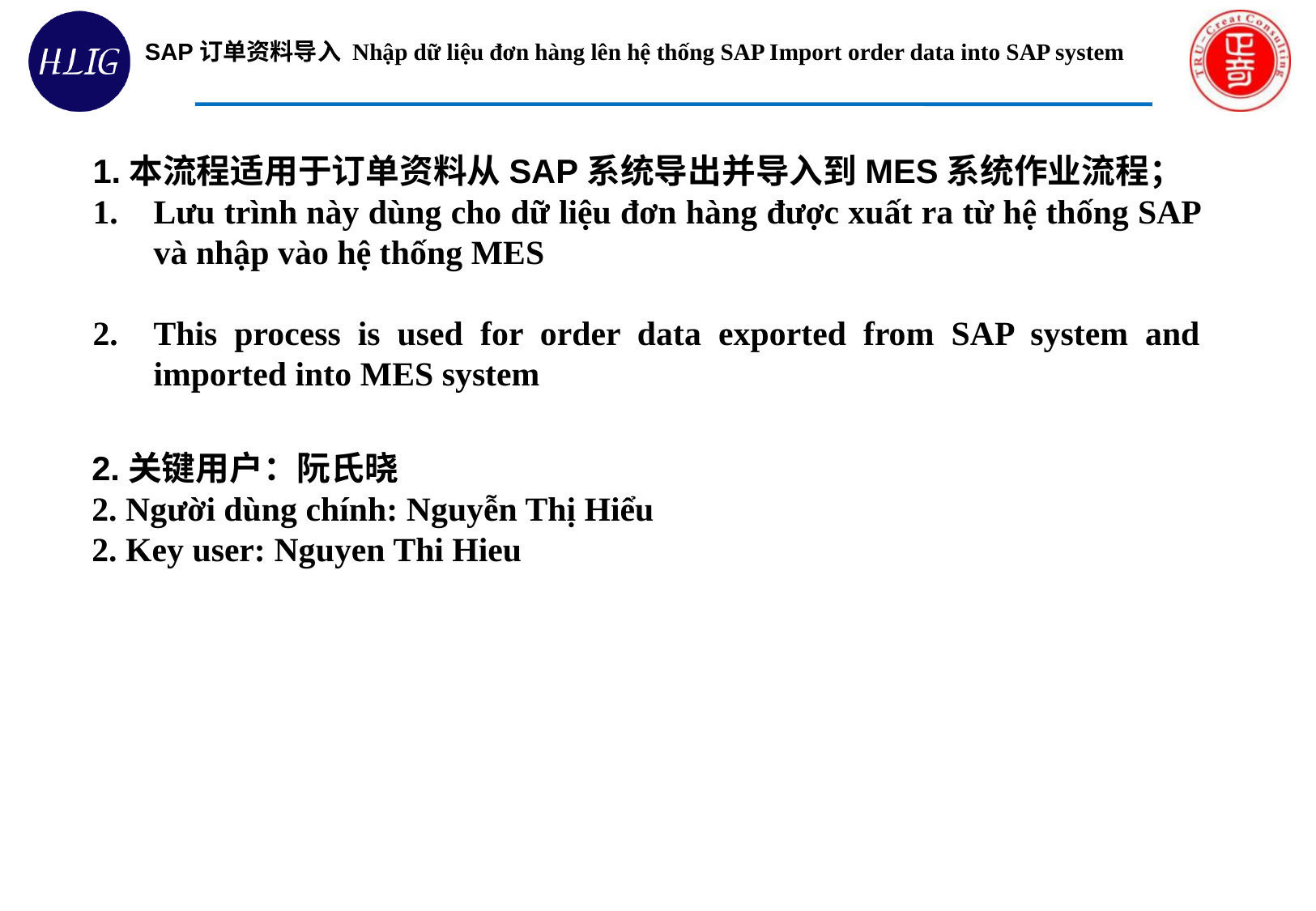

SAP订单资料导入 Nhập dữ liệu đơn hàng lên hệ thống SAP Import order data into SAP system
1.本流程适用于订单资料从SAP系统导出并导入到MES系统作业流程；
Lưu trình này dùng cho dữ liệu đơn hàng được xuất ra từ hệ thống SAP và nhập vào hệ thống MES

This process is used for order data exported from SAP system and imported into MES system
2.关键用户：阮氏晓
2. Người dùng chính: Nguyễn Thị Hiểu
2. Key user: Nguyen Thi Hieu